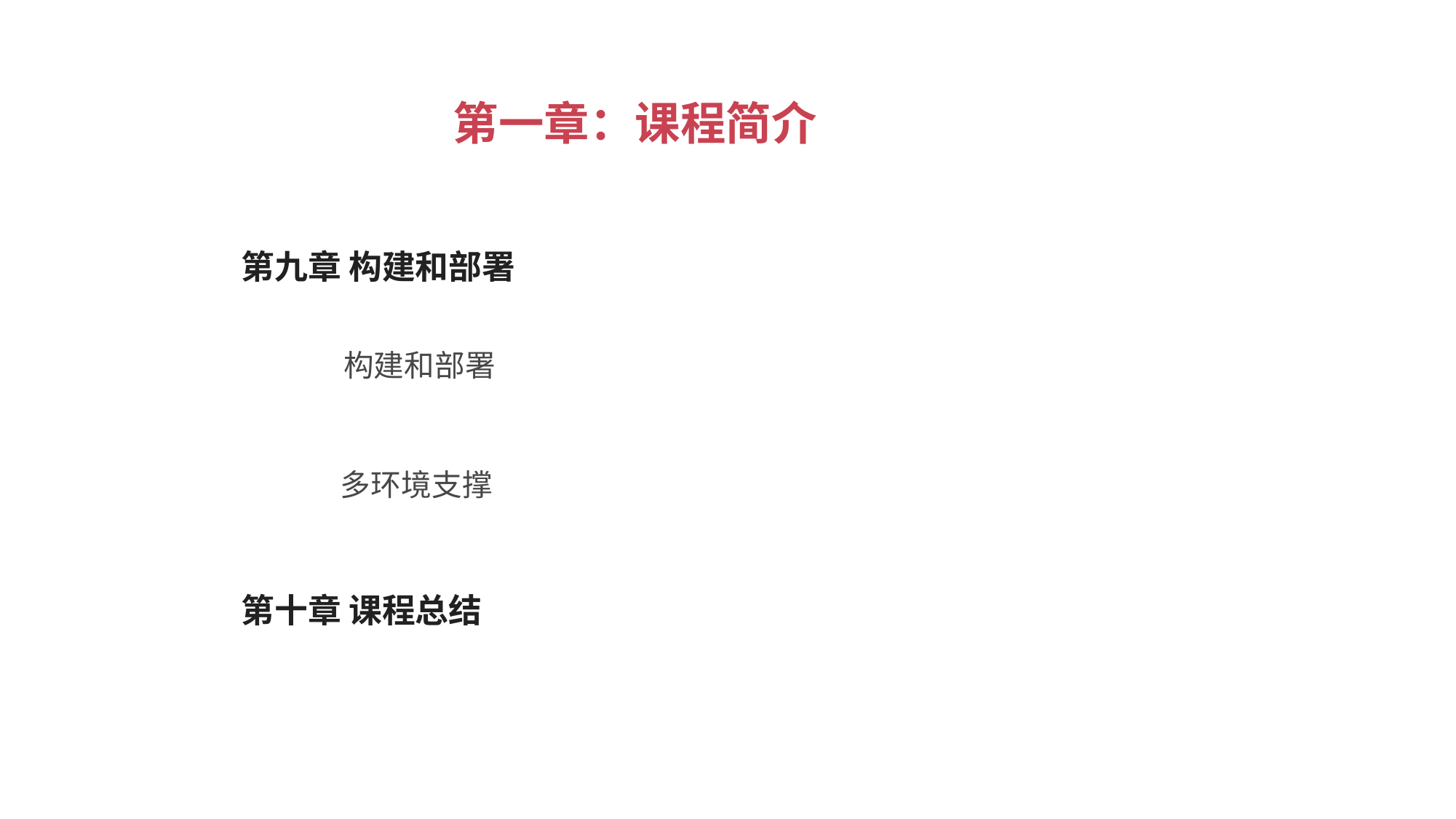

第一章：课程简介
 第九章 构建和部署
构建和部署
多环境支撑
 第十章 课程总结